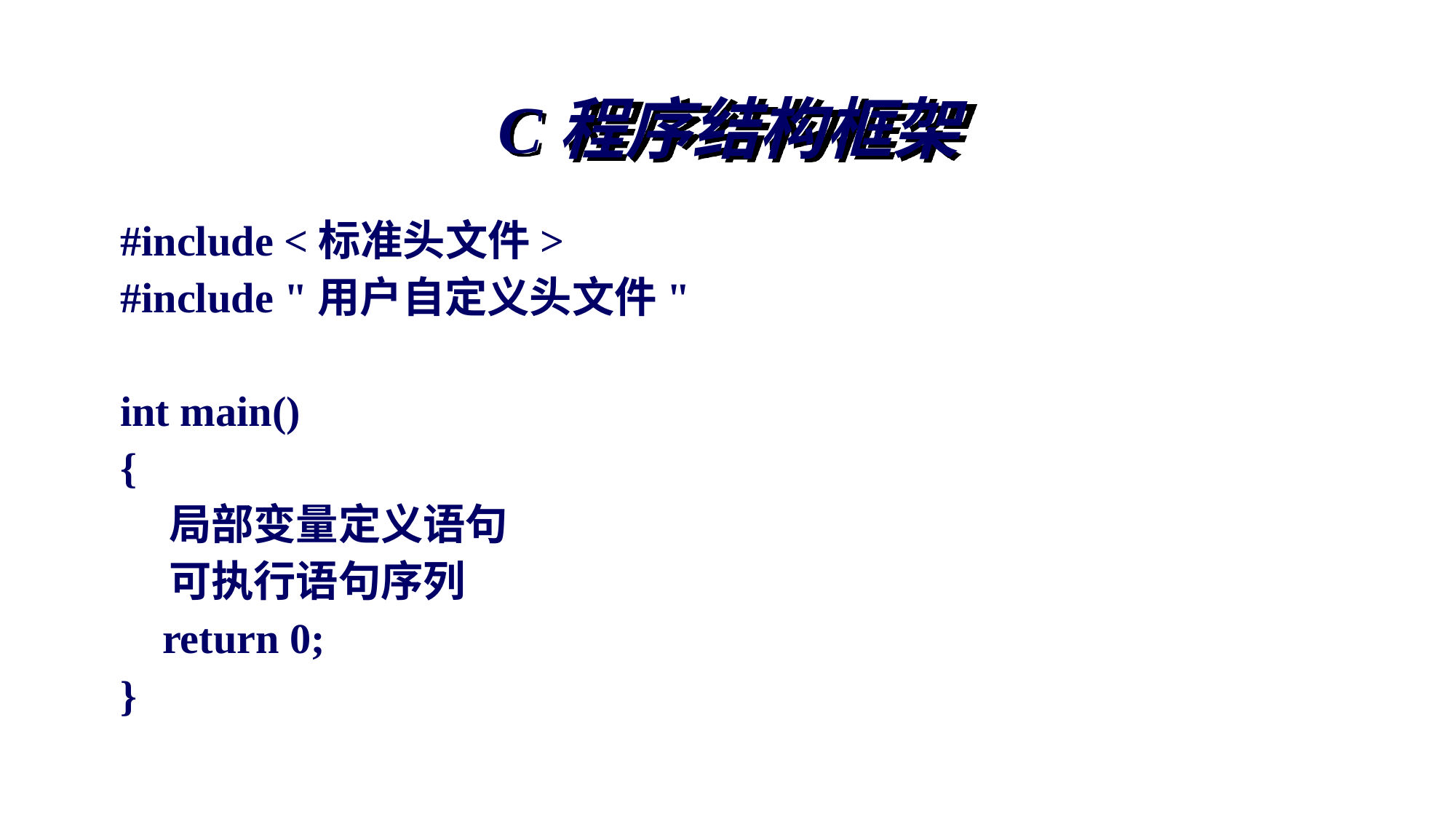

# C程序结构框架
#include <标准头文件>
#include "用户自定义头文件"

int main()
{
    局部变量定义语句
    可执行语句序列
    return 0;
}